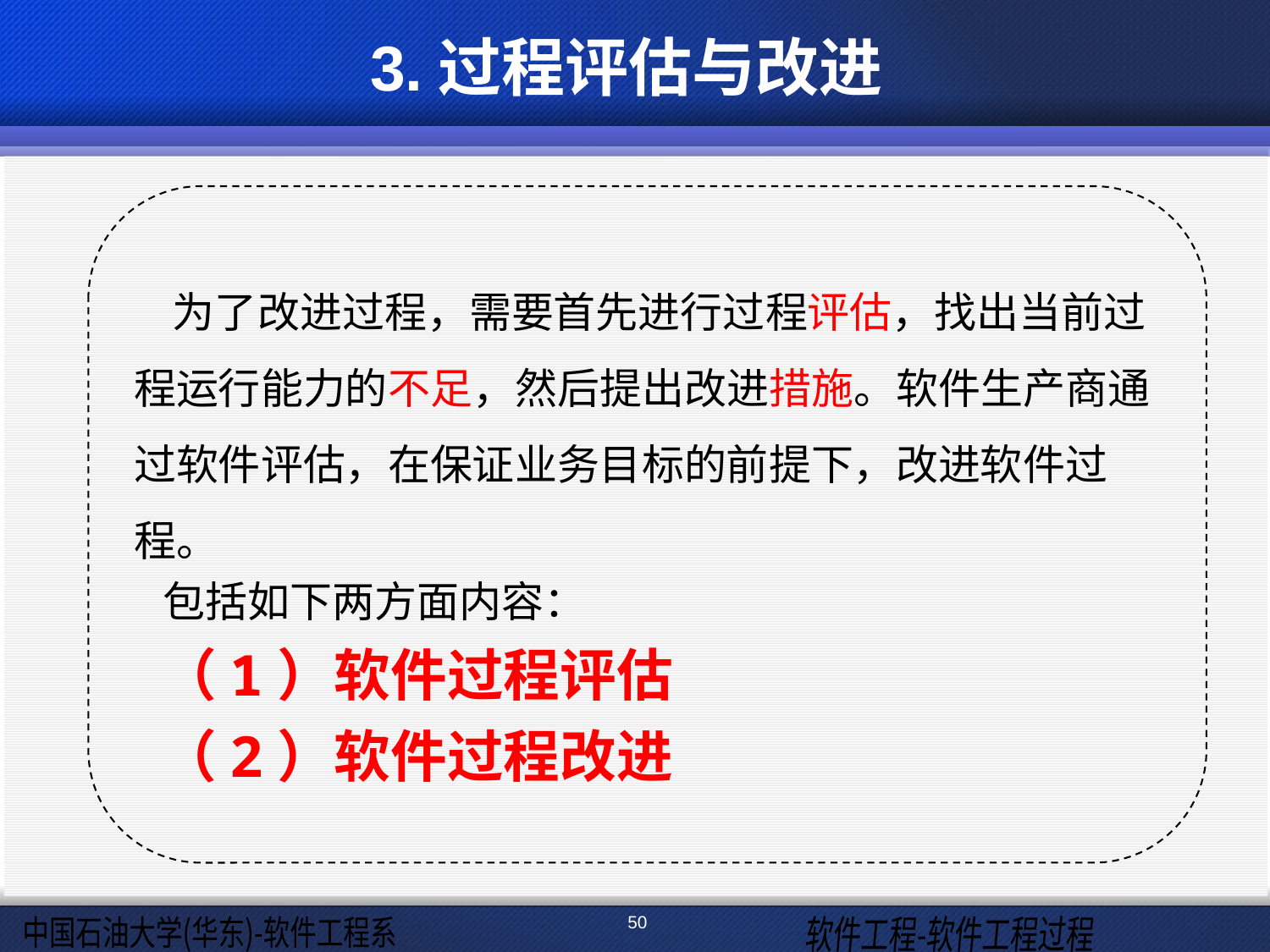

3.过程评估与改进
   为了改进过程，需要首先进行过程评估，找出当前过程运行能力的不足，然后提出改进措施。软件生产商通过软件评估，在保证业务目标的前提下，改进软件过程。
  包括如下两方面内容：
 （1）软件过程评估
 （2）软件过程改进
50